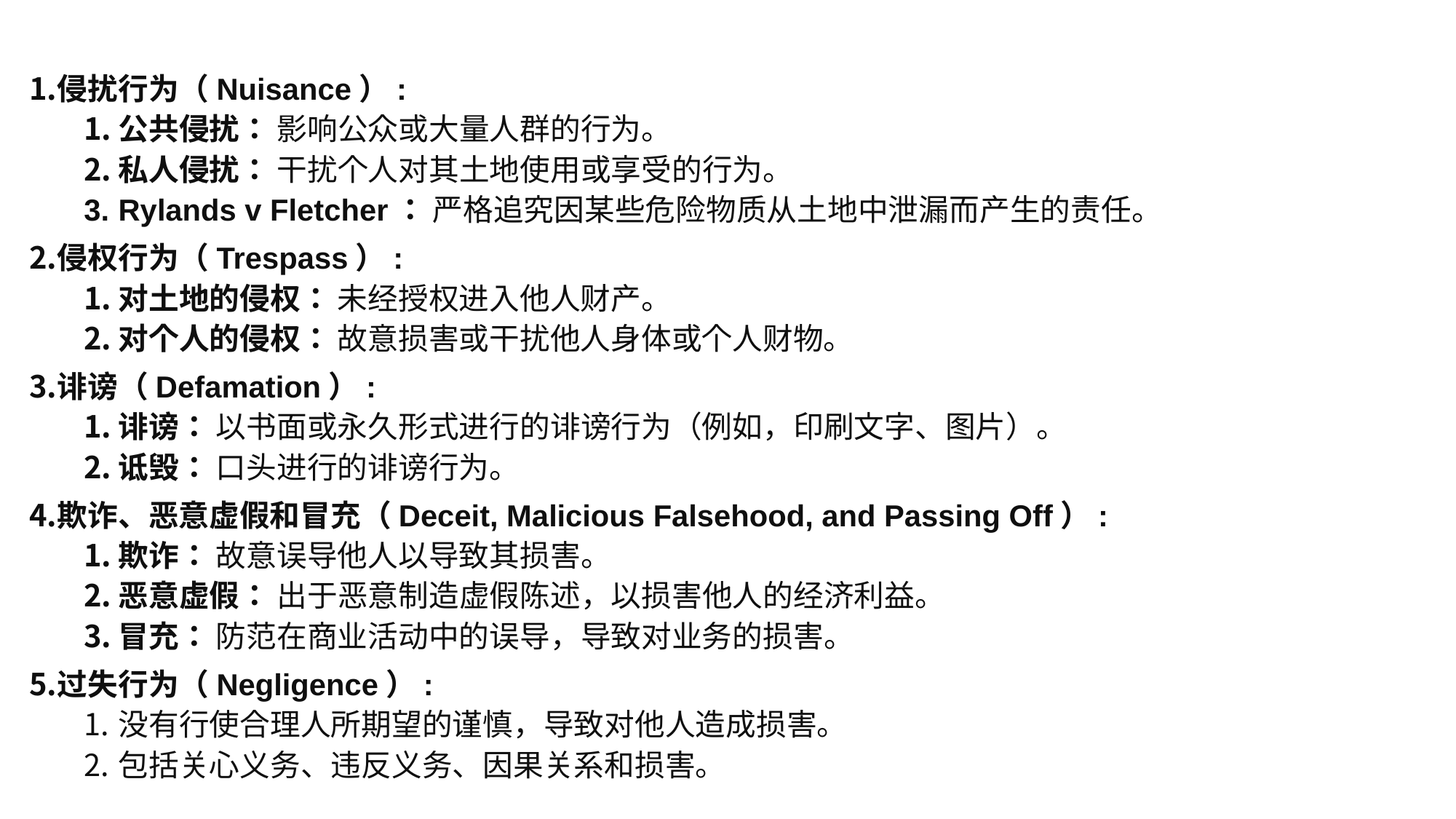

侵扰行为（Nuisance）:
公共侵扰： 影响公众或大量人群的行为。
私人侵扰： 干扰个人对其土地使用或享受的行为。
Rylands v Fletcher： 严格追究因某些危险物质从土地中泄漏而产生的责任。
侵权行为（Trespass）:
对土地的侵权： 未经授权进入他人财产。
对个人的侵权： 故意损害或干扰他人身体或个人财物。
诽谤（Defamation）:
诽谤： 以书面或永久形式进行的诽谤行为（例如，印刷文字、图片）。
诋毁： 口头进行的诽谤行为。
欺诈、恶意虚假和冒充（Deceit, Malicious Falsehood, and Passing Off）:
欺诈： 故意误导他人以导致其损害。
恶意虚假： 出于恶意制造虚假陈述，以损害他人的经济利益。
冒充： 防范在商业活动中的误导，导致对业务的损害。
过失行为（Negligence）:
没有行使合理人所期望的谨慎，导致对他人造成损害。
包括关心义务、违反义务、因果关系和损害。